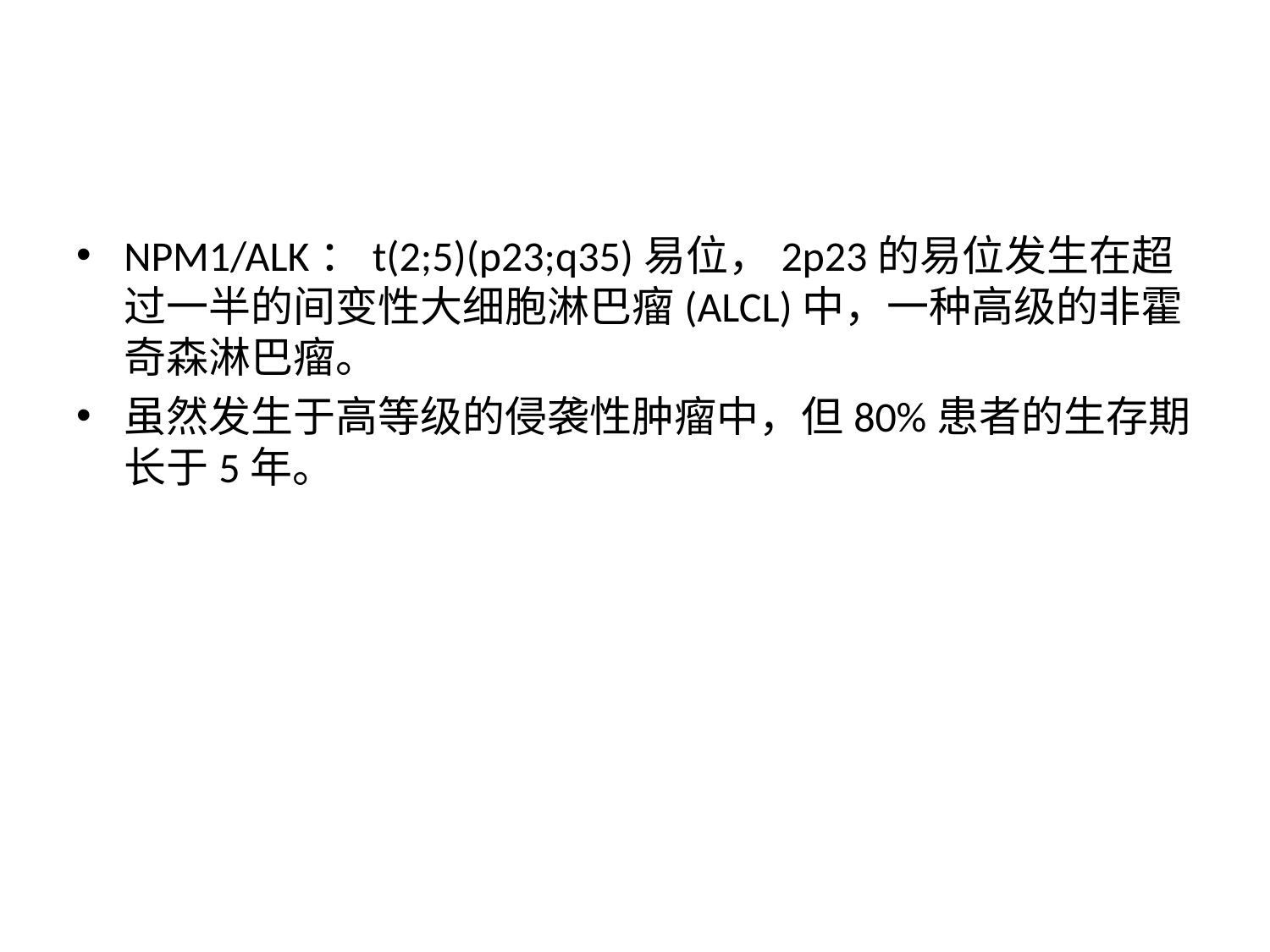

#
NPM1/ALK：t(2;5)(p23;q35)易位，2p23的易位发生在超过一半的间变性大细胞淋巴瘤(ALCL)中，一种高级的非霍奇森淋巴瘤。
虽然发生于高等级的侵袭性肿瘤中，但80%患者的生存期长于5年。